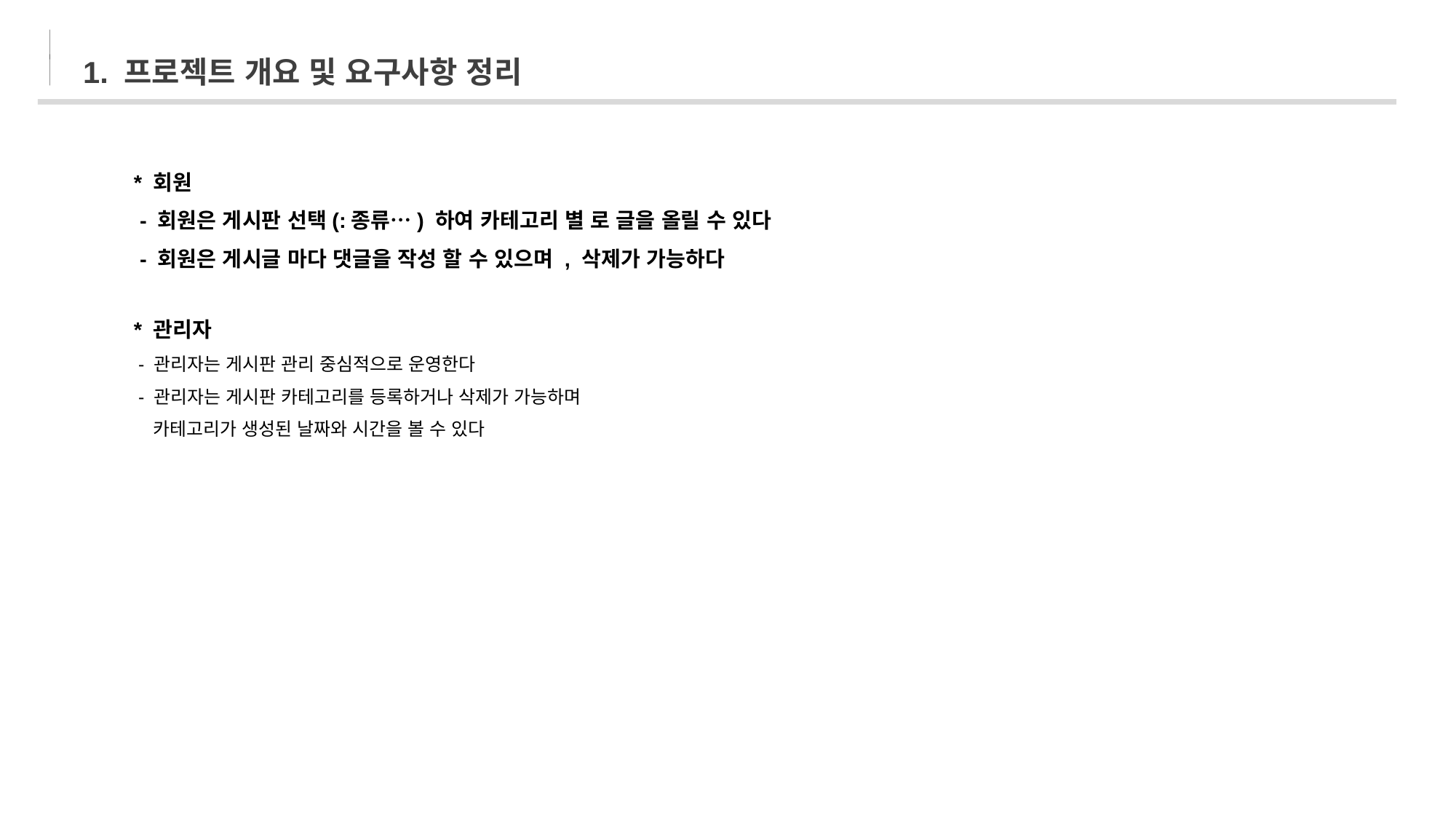

1. 프로젝트 개요 및 요구사항 정리

* 회원
 - 회원은 게시판 선택(:종류…) 하여 카테고리 별 로 글을 올릴 수 있다
 - 회원은 게시글 마다 댓글을 작성 할 수 있으며 , 삭제가 가능하다

* 관리자
 - 관리자는 게시판 관리 중심적으로 운영한다
 - 관리자는 게시판 카테고리를 등록하거나 삭제가 가능하며
   카테고리가 생성된 날짜와 시간을 볼 수 있다